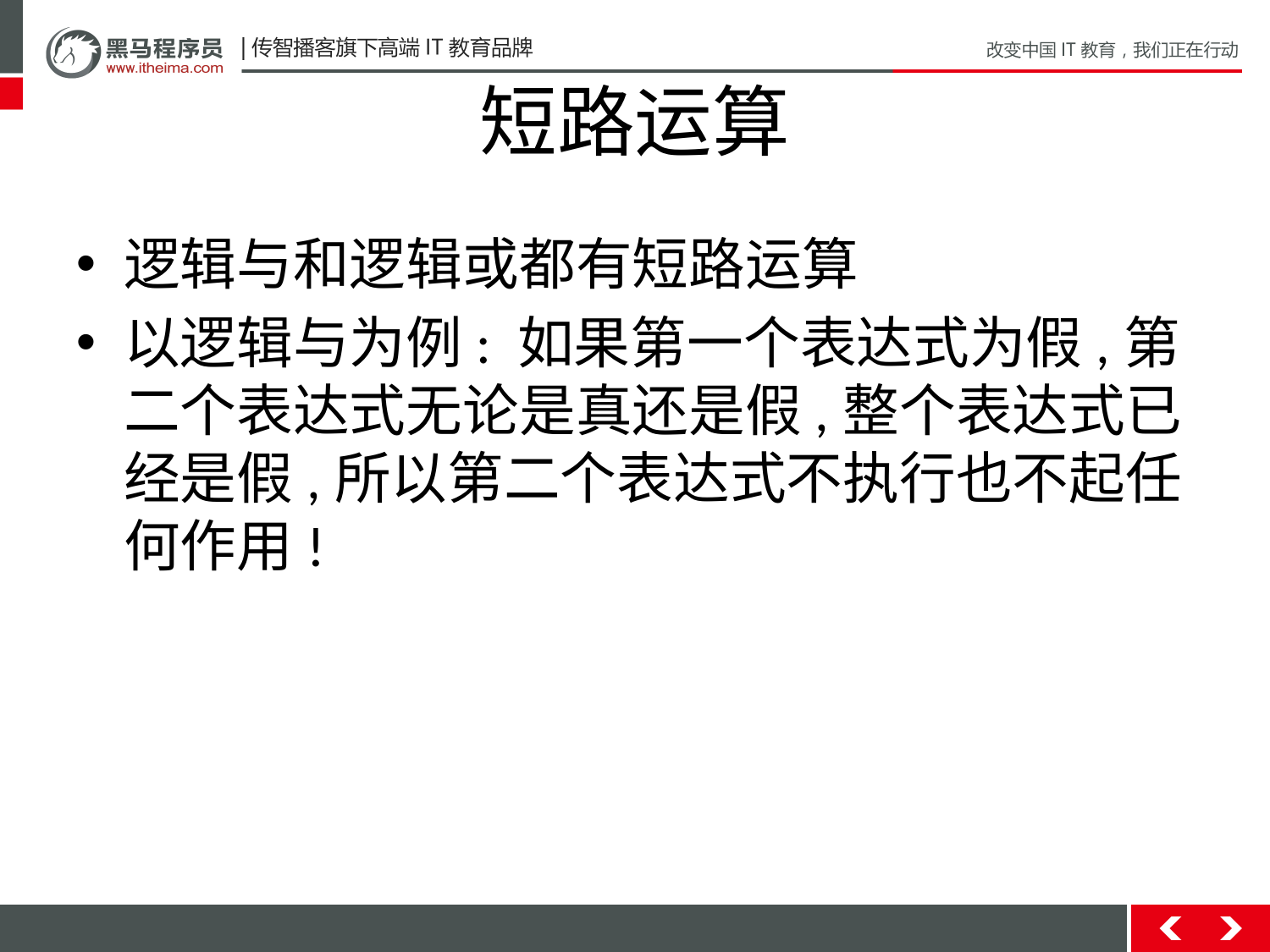

# 短路运算
逻辑与和逻辑或都有短路运算
以逻辑与为例: 如果第一个表达式为假,第二个表达式无论是真还是假,整个表达式已经是假,所以第二个表达式不执行也不起任何作用!